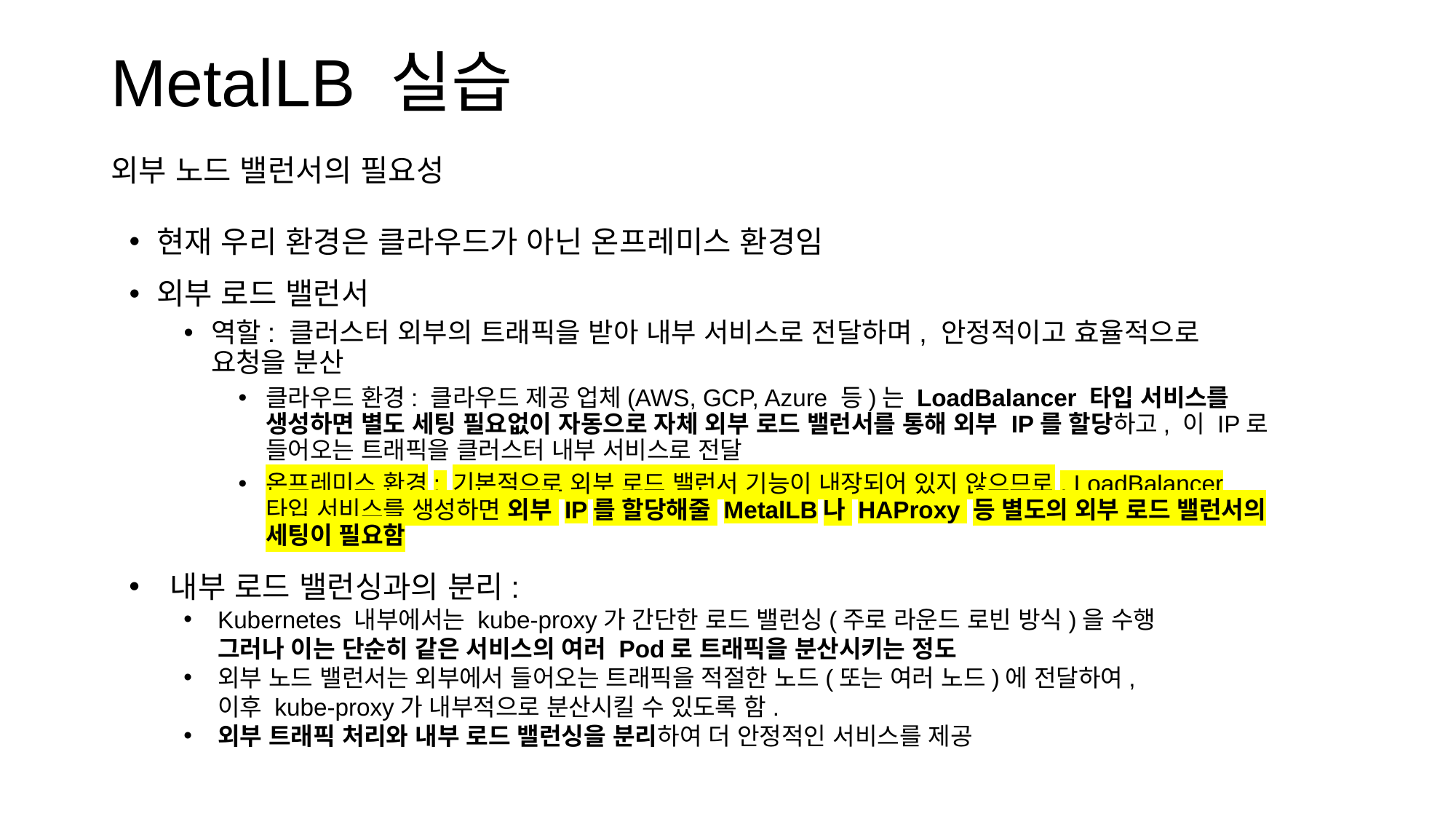

MetalLB 실습
외부 노드 밸런서의 필요성
현재 우리 환경은 클라우드가 아닌 온프레미스 환경임
외부 로드 밸런서
역할: 클러스터 외부의 트래픽을 받아 내부 서비스로 전달하며, 안정적이고 효율적으로 요청을 분산
클라우드 환경: 클라우드 제공 업체(AWS, GCP, Azure 등)는 LoadBalancer 타입 서비스를 생성하면 별도 세팅 필요없이 자동으로 자체 외부 로드 밸런서를 통해 외부 IP를 할당하고, 이 IP로 들어오는 트래픽을 클러스터 내부 서비스로 전달
온프레미스 환경: 기본적으로 외부 로드 밸런서 기능이 내장되어 있지 않으므로, LoadBalancer 타입 서비스를 생성하면 외부 IP를 할당해줄 MetalLB나 HAProxy 등 별도의 외부 로드 밸런서의 세팅이 필요함
내부 로드 밸런싱과의 분리:
Kubernetes 내부에서는 kube-proxy가 간단한 로드 밸런싱(주로 라운드 로빈 방식)을 수행
그러나 이는 단순히 같은 서비스의 여러 Pod로 트래픽을 분산시키는 정도
외부 노드 밸런서는 외부에서 들어오는 트래픽을 적절한 노드(또는 여러 노드)에 전달하여,
이후 kube-proxy가 내부적으로 분산시킬 수 있도록 함.
외부 트래픽 처리와 내부 로드 밸런싱을 분리하여 더 안정적인 서비스를 제공